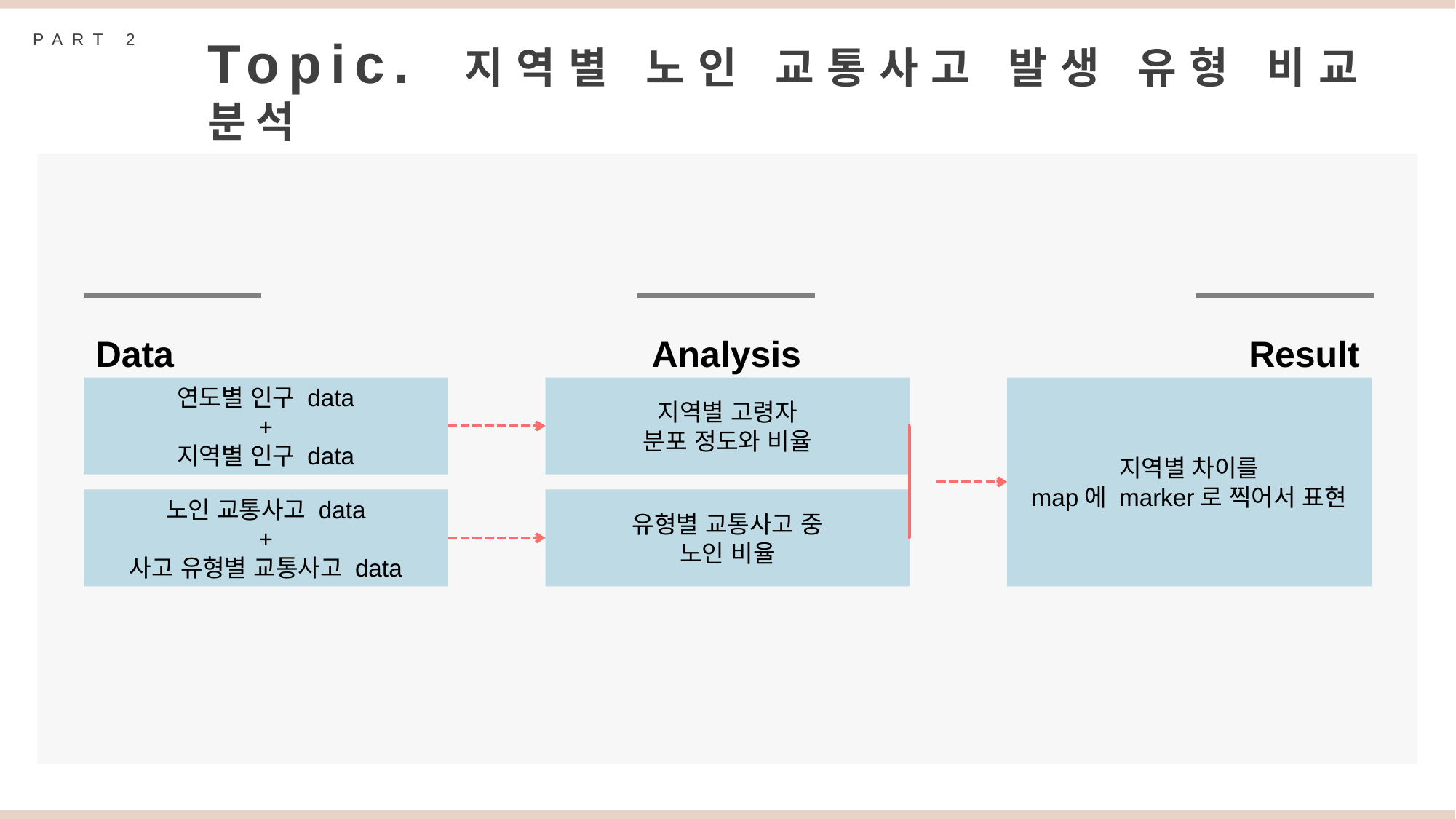

PART 2
Topic. 지역별 노인 교통사고 발생 유형 비교 분석

Data
Analysis
Result
연도별 인구 data
+
지역별 인구 data
지역별 고령자
분포 정도와 비율
지역별 차이를
map에 marker로 찍어서 표현
노인 교통사고 data
+
사고 유형별 교통사고 data
유형별 교통사고 중
노인 비율